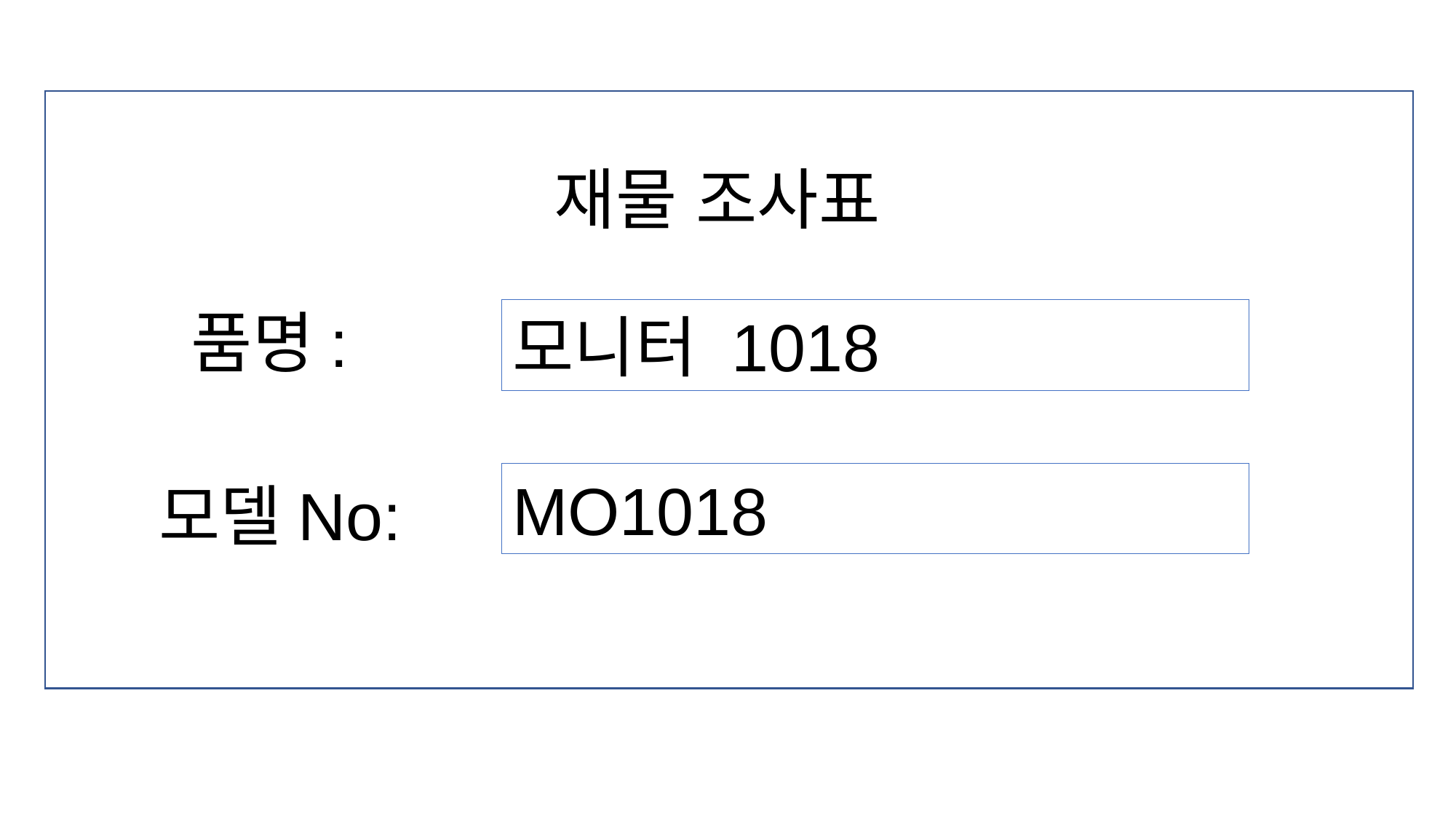

재물 조사표
품명:
모니터 1018
MO1018
모델No: